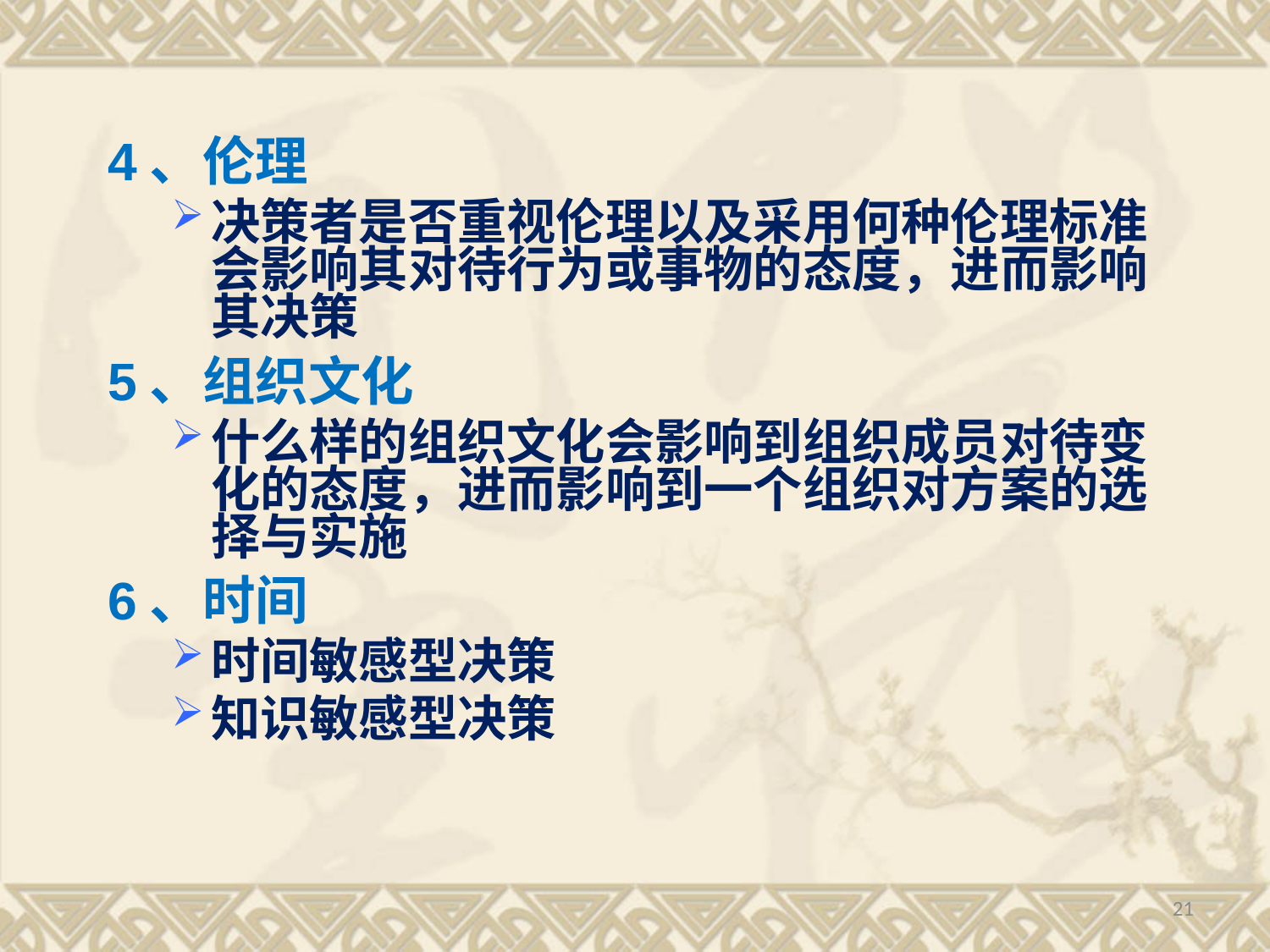

4、伦理
决策者是否重视伦理以及采用何种伦理标准会影响其对待行为或事物的态度，进而影响其决策
5、组织文化
什么样的组织文化会影响到组织成员对待变化的态度，进而影响到一个组织对方案的选择与实施
6、时间
时间敏感型决策
知识敏感型决策
21